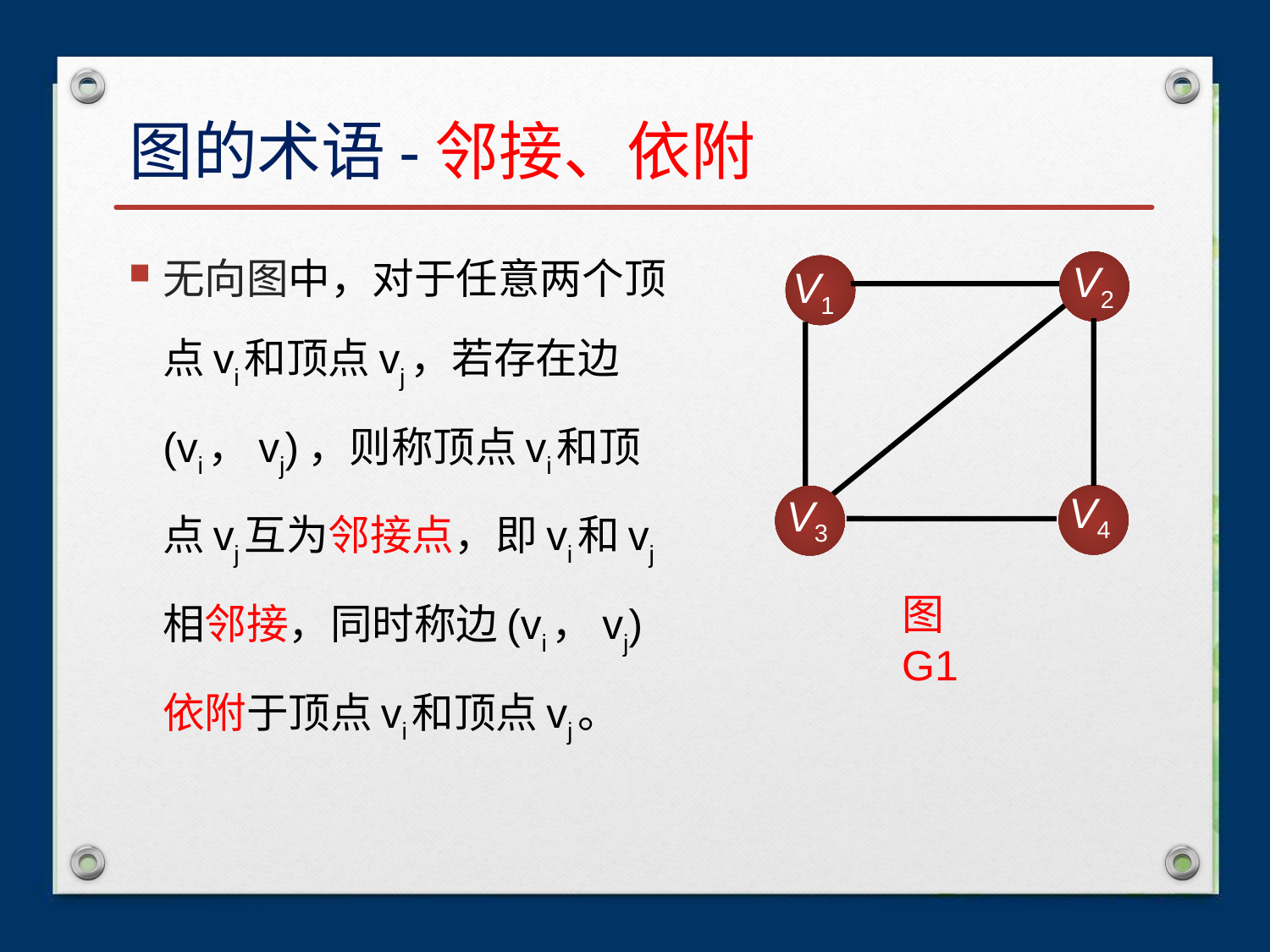

# 图的术语-邻接、依附
无向图中，对于任意两个顶点vi和顶点vj，若存在边(vi，vj)，则称顶点vi和顶点vj互为邻接点，即vi和vj相邻接，同时称边(vi，vj)依附于顶点vi和顶点vj。

V2

V1

V4

V3

图G1